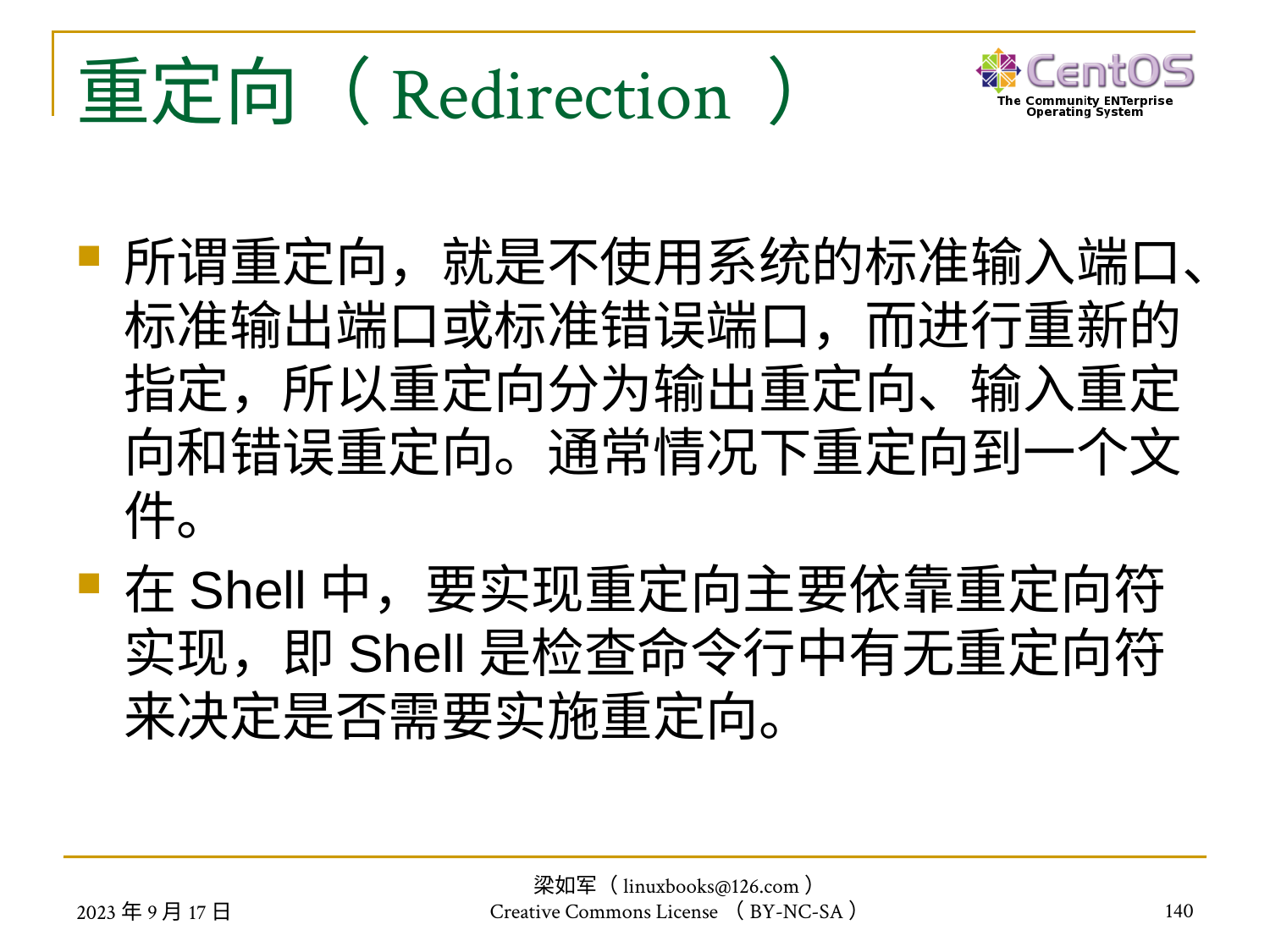

# 重定向（Redirection ）
所谓重定向，就是不使用系统的标准输入端口、标准输出端口或标准错误端口，而进行重新的指定，所以重定向分为输出重定向、输入重定向和错误重定向。通常情况下重定向到一个文件。
在Shell中，要实现重定向主要依靠重定向符实现，即Shell是检查命令行中有无重定向符来决定是否需要实施重定向。
梁如军（linuxbooks@126.com）
Creative Commons License（BY-NC-SA）
2023年9月17日
140